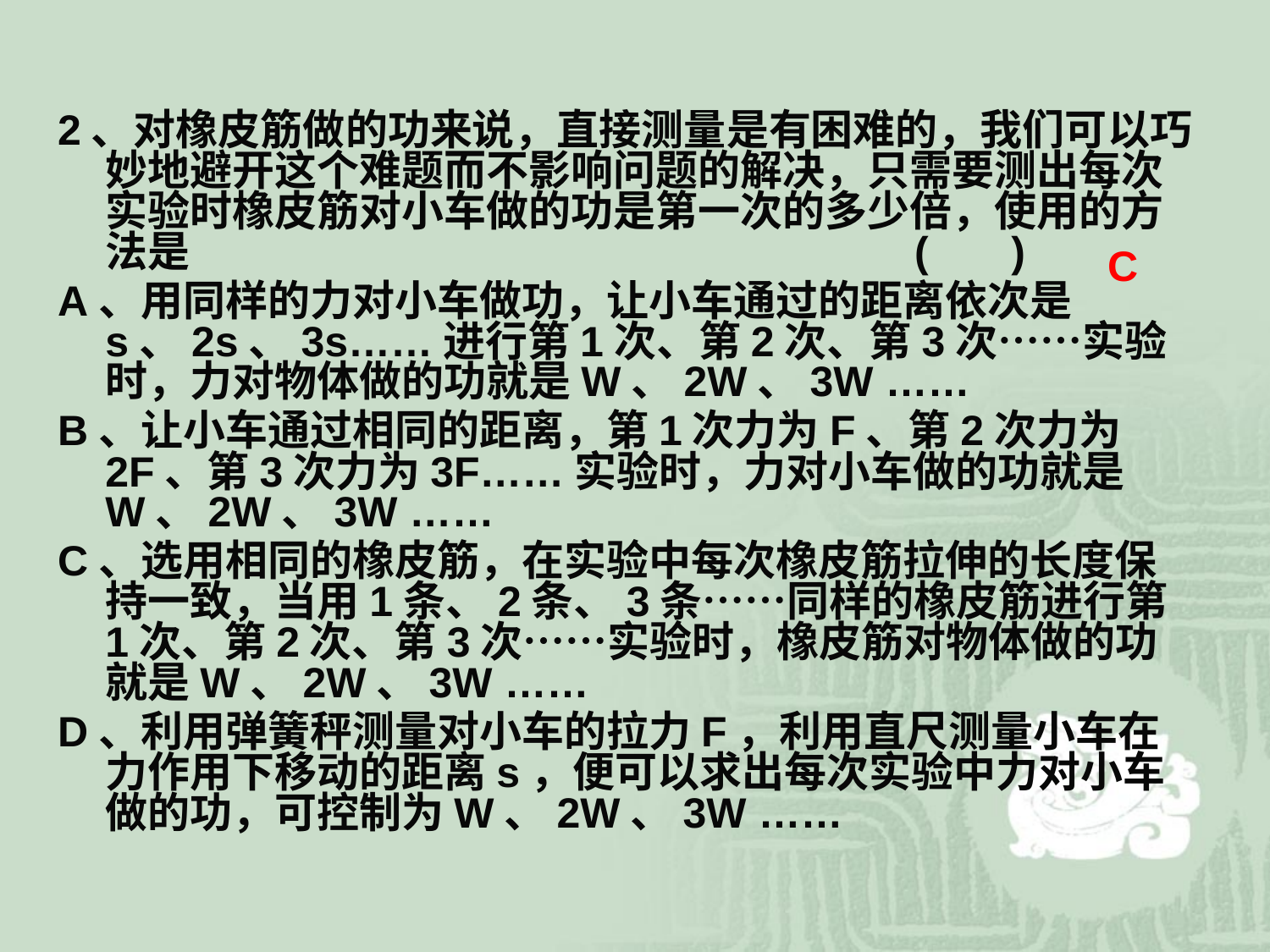

2、对橡皮筋做的功来说，直接测量是有困难的，我们可以巧妙地避开这个难题而不影响问题的解决，只需要测出每次实验时橡皮筋对小车做的功是第一次的多少倍，使用的方法是                                                                           (       )
A、用同样的力对小车做功，让小车通过的距离依次是s、2s、3s……进行第1次、第2次、第3次……实验时，力对物体做的功就是W、2W、3W ……
B、让小车通过相同的距离，第1次力为F、第2次力为2F、第3次力为3F……实验时，力对小车做的功就是W、2W、3W ……
C、选用相同的橡皮筋，在实验中每次橡皮筋拉伸的长度保持一致，当用1条、2条、3条……同样的橡皮筋进行第1次、第2次、第3次……实验时，橡皮筋对物体做的功就是W、2W、3W ……
D、利用弹簧秤测量对小车的拉力F，利用直尺测量小车在力作用下移动的距离s，便可以求出每次实验中力对小车做的功，可控制为W、2W、3W ……
C